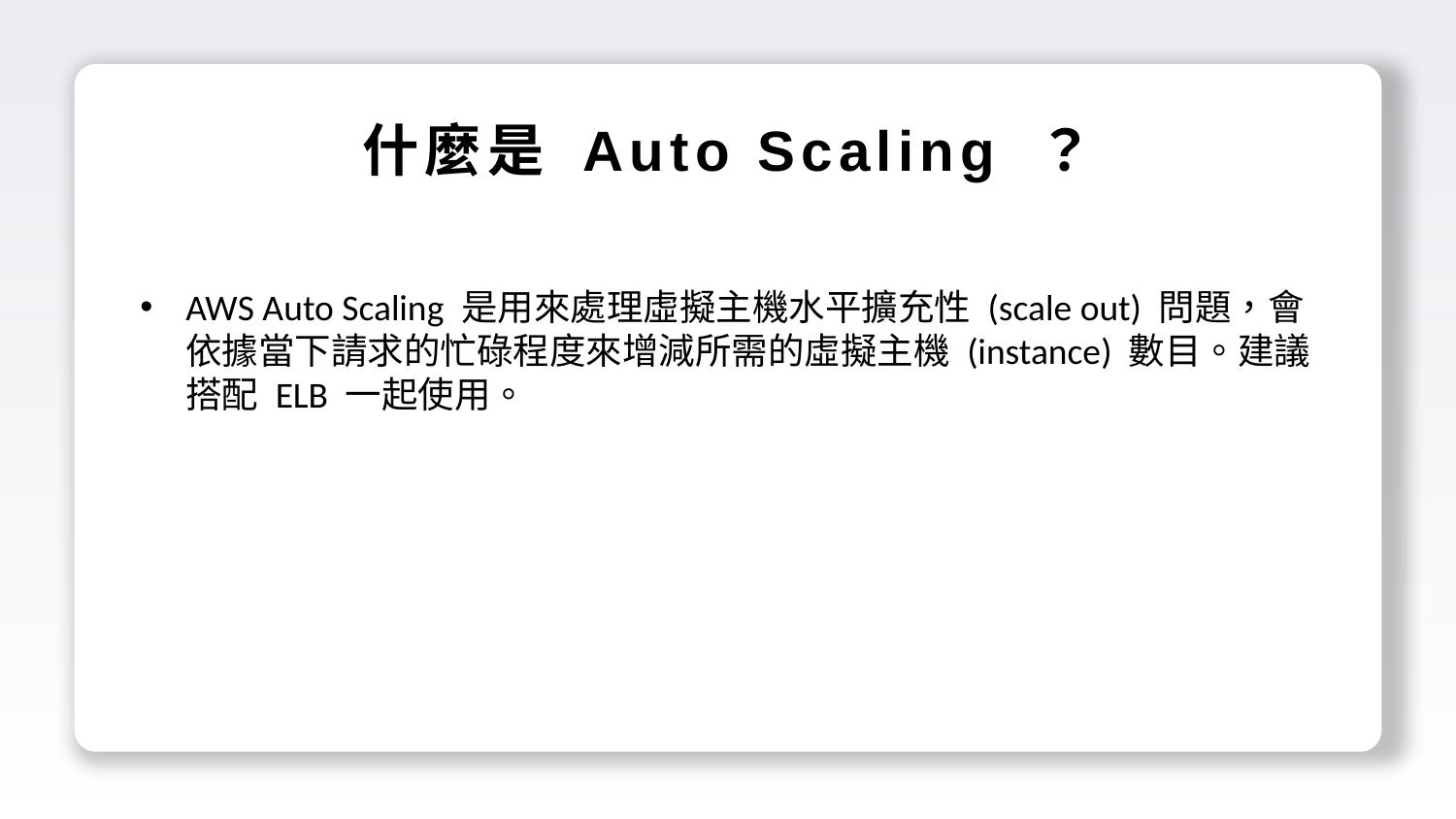

什麼是 Auto Scaling ？

AWS Auto Scaling 是用來處理虛擬主機水平擴充性 (scale out) 問題，會依據當下請求的忙碌程度來增減所需的虛擬主機 (instance) 數目。建議搭配 ELB 一起使用。